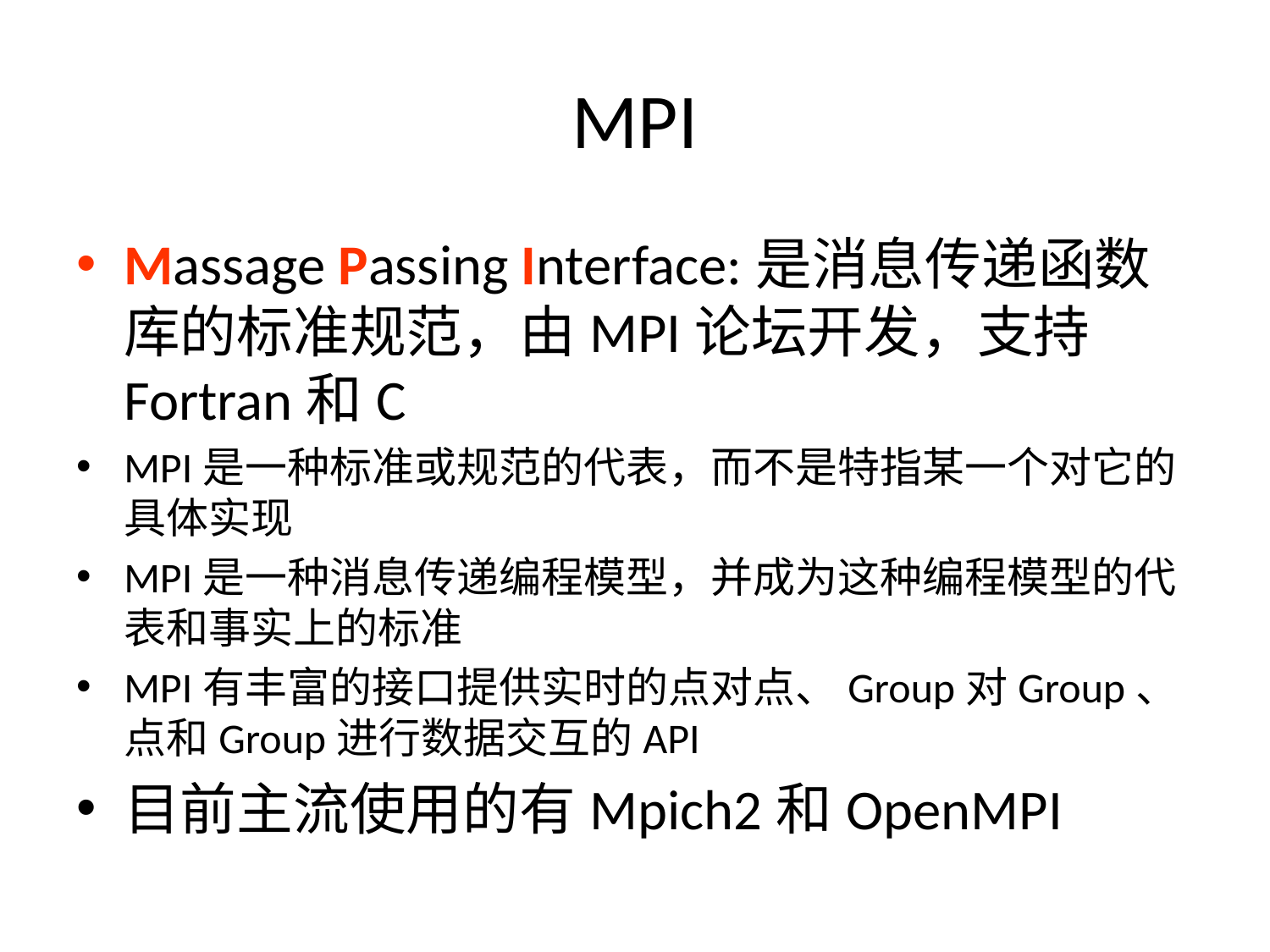

# MPI
Massage Passing Interface:是消息传递函数库的标准规范，由MPI论坛开发，支持Fortran和C
MPI是一种标准或规范的代表，而不是特指某一个对它的具体实现
MPI是一种消息传递编程模型，并成为这种编程模型的代表和事实上的标准
MPI有丰富的接口提供实时的点对点、Group对Group、点和Group进行数据交互的API
目前主流使用的有Mpich2和OpenMPI